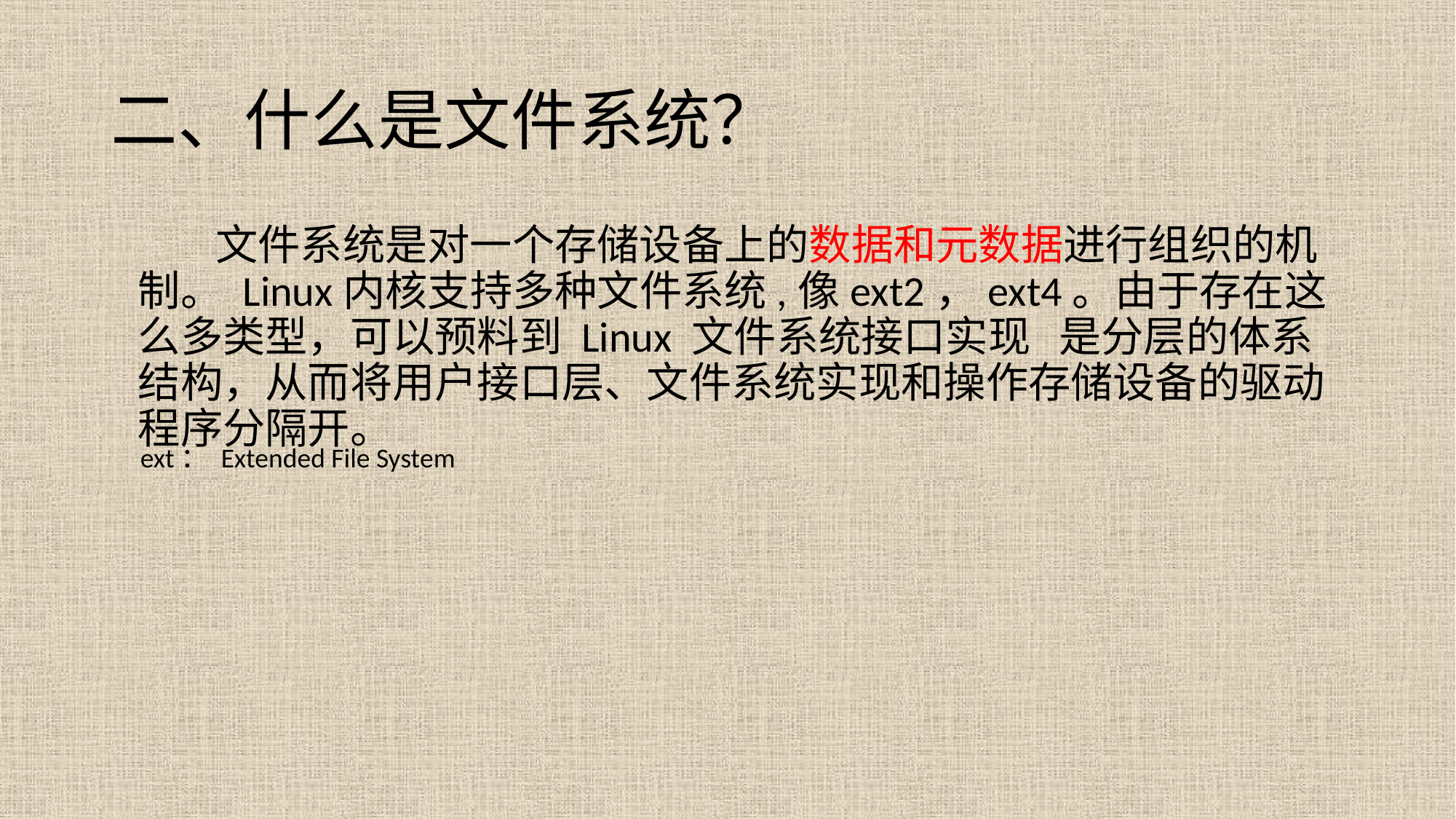

# 二、什么是文件系统？
          文件系统是对一个存储设备上的数据和元数据进行组织的机制。 Linux内核支持多种文件系统,像ext2，ext4。由于存在这么多类型，可以预料到 Linux 文件系统接口实现   是分层的体系结构，从而将用户接口层、文件系统实现和操作存储设备的驱动程序分隔开。

ext： Extended File System